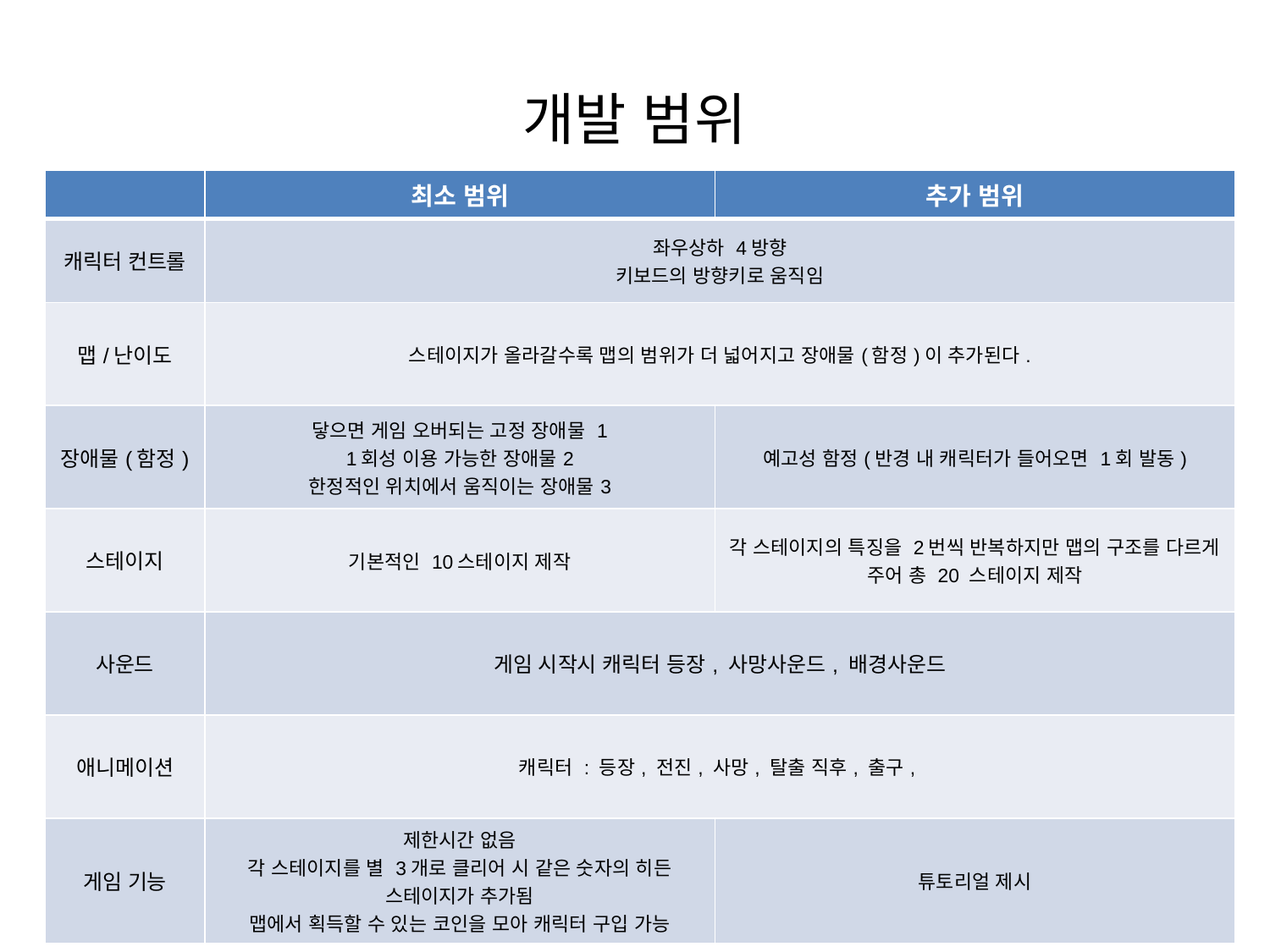

# 개발 범위
|  | 최소 범위 | 추가 범위 |
| --- | --- | --- |
| 캐릭터 컨트롤 | 좌우상하 4방향 키보드의 방향키로 움직임 |  |
| 맵/난이도 | 스테이지가 올라갈수록 맵의 범위가 더 넓어지고 장애물(함정)이 추가된다. |  |
| 장애물(함정) | 닿으면 게임 오버되는 고정 장애물 1 1회성 이용 가능한 장애물2 한정적인 위치에서 움직이는 장애물3 | 예고성 함정(반경 내 캐릭터가 들어오면 1회 발동) |
| 스테이지 | 기본적인 10스테이지 제작 | 각 스테이지의 특징을 2번씩 반복하지만 맵의 구조를 다르게 주어 총 20 스테이지 제작 |
| 사운드 | 게임 시작시 캐릭터 등장, 사망사운드, 배경사운드 |  |
| 애니메이션 | 캐릭터 : 등장, 전진, 사망, 탈출 직후, 출구, |  |
| 게임 기능 | 제한시간 없음 각 스테이지를 별 3개로 클리어 시 같은 숫자의 히든 스테이지가 추가됨 맵에서 획득할 수 있는 코인을 모아 캐릭터 구입 가능 | 튜토리얼 제시 |